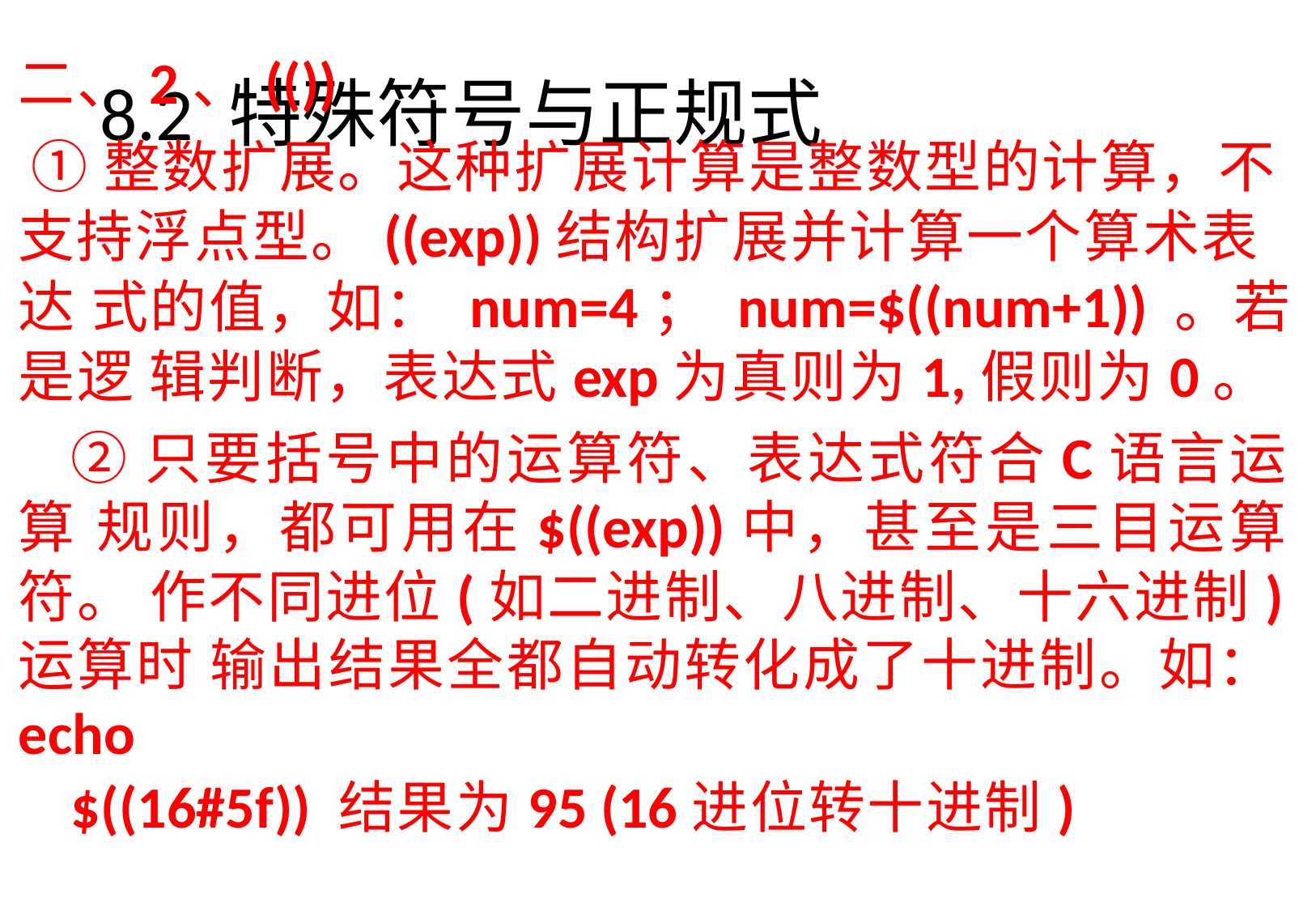

二、2、(())
①整数扩展。这种扩展计算是整数型的计算，不 支持浮点型。((exp))结构扩展并计算一个算术表达 式的值，如： num=4； num=$((num+1)) 。若是逻 辑判断，表达式exp为真则为1,假则为0。
②只要括号中的运算符、表达式符合C语言运算 规则，都可用在$((exp))中，甚至是三目运算符。 作不同进位(如二进制、八进制、十六进制)运算时 输出结果全都自动转化成了十进制。如：echo
$((16#5f)) 结果为95 (16进位转十进制)
# 8.2 特殊符号与正规式